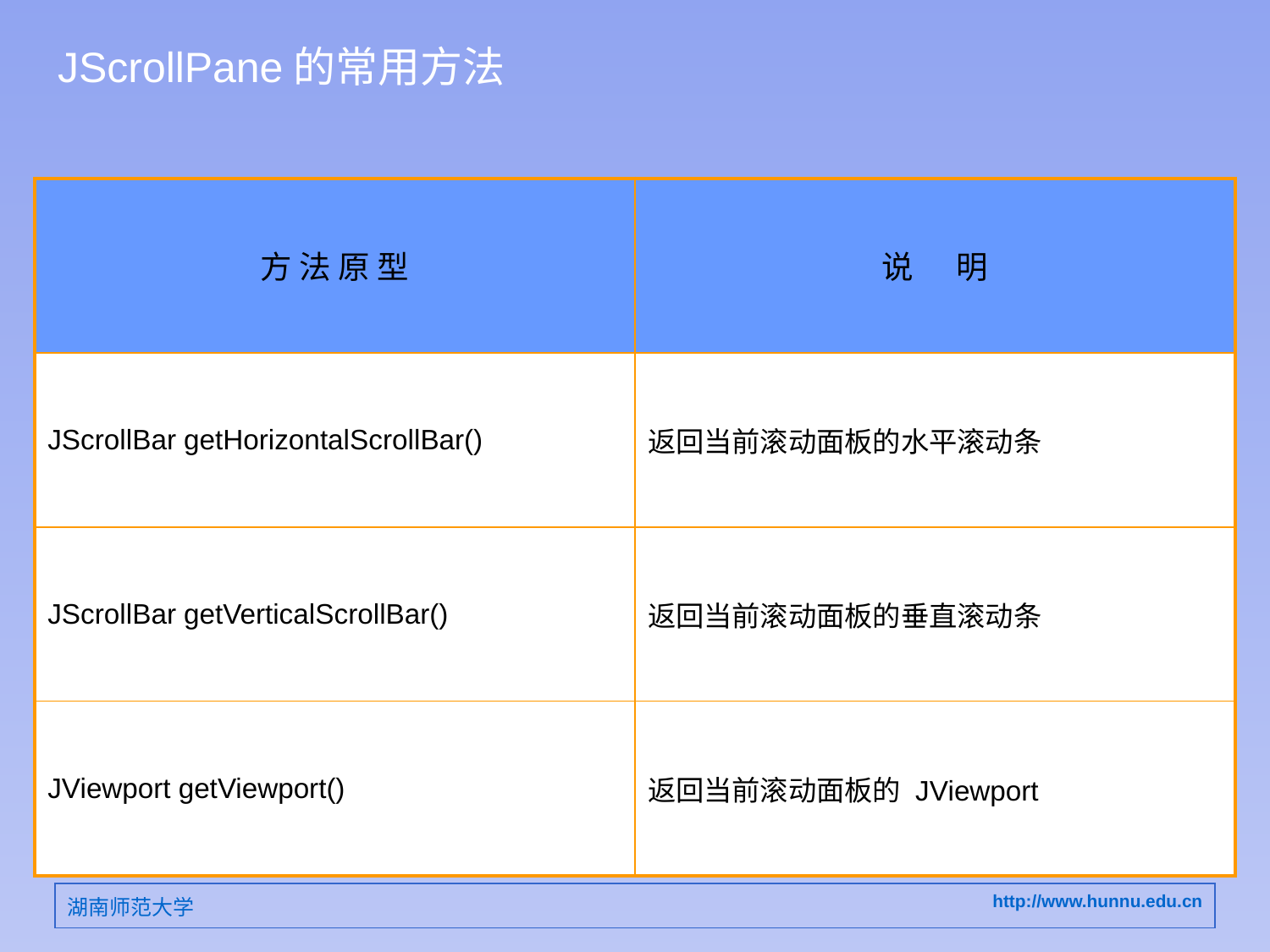

# JScrollPane的常用方法
| 方 法 原 型 | 说 明 |
| --- | --- |
| JScrollBar getHorizontalScrollBar() | 返回当前滚动面板的水平滚动条 |
| JScrollBar getVerticalScrollBar() | 返回当前滚动面板的垂直滚动条 |
| JViewport getViewport() | 返回当前滚动面板的 JViewport |